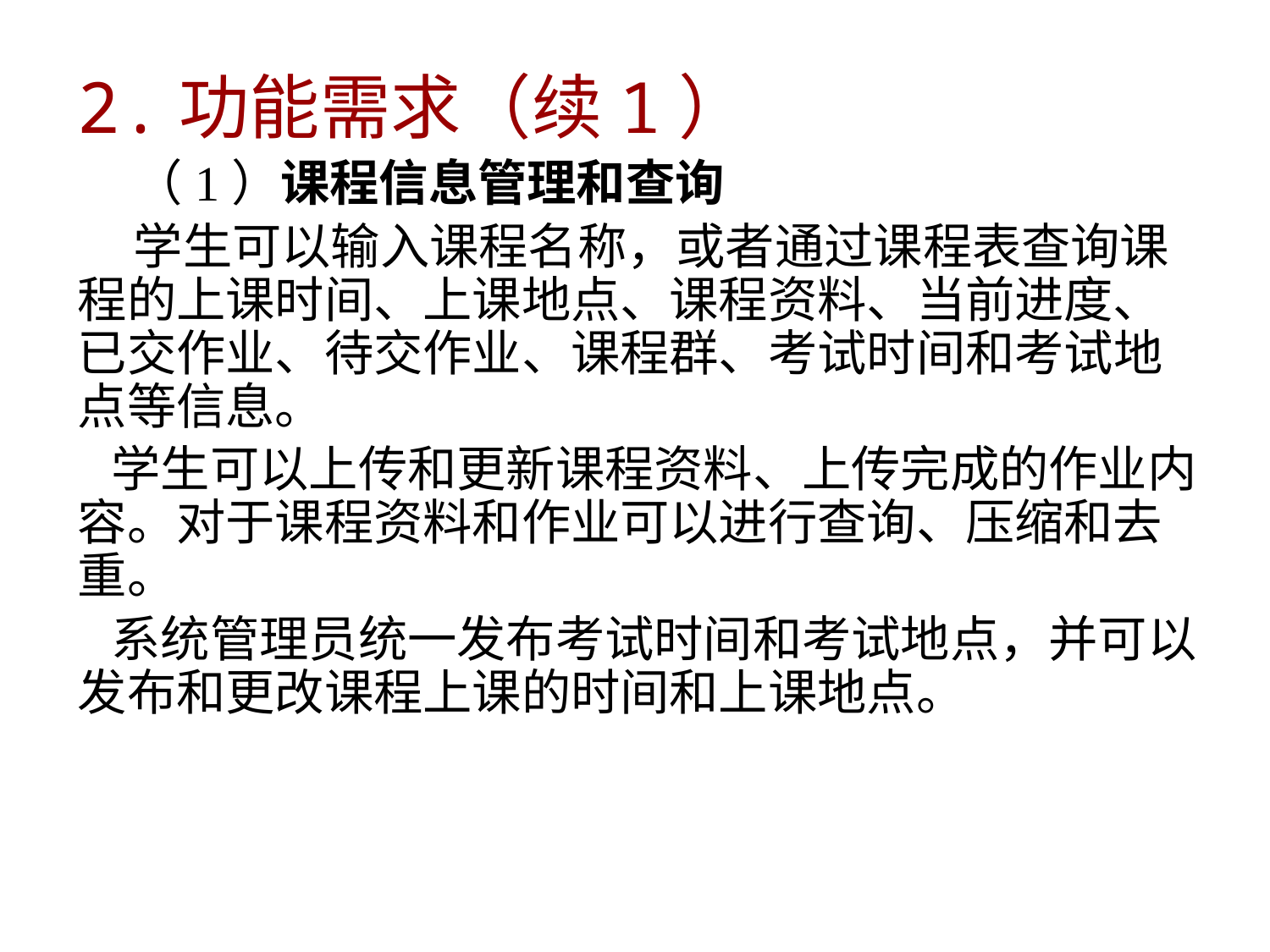

2.功能需求（续1）
    （1）课程信息管理和查询
    学生可以输入课程名称，或者通过课程表查询课程的上课时间、上课地点、课程资料、当前进度、已交作业、待交作业、课程群、考试时间和考试地点等信息。
  学生可以上传和更新课程资料、上传完成的作业内容。对于课程资料和作业可以进行查询、压缩和去重。
  系统管理员统一发布考试时间和考试地点，并可以发布和更改课程上课的时间和上课地点。